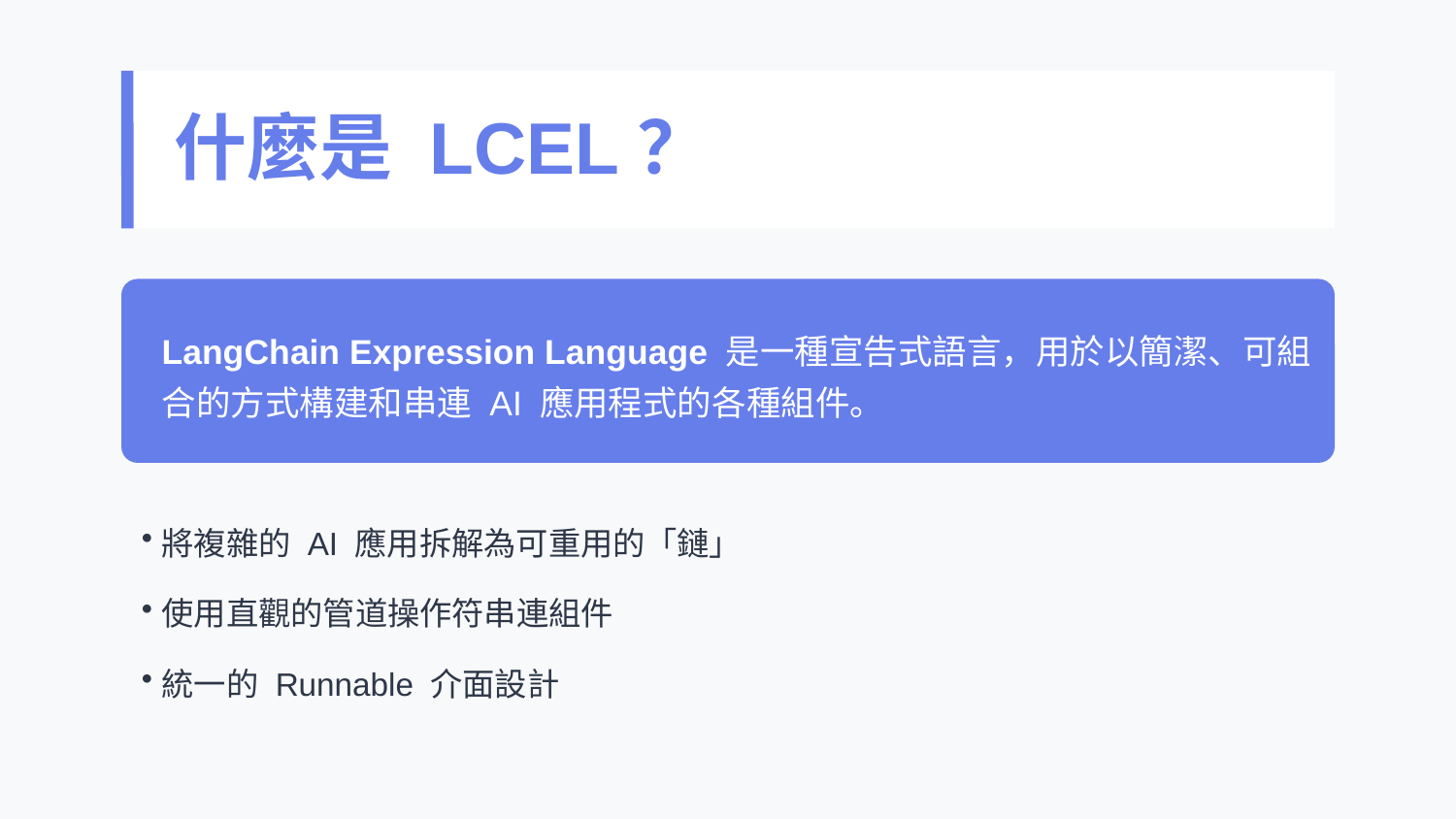

什麼是 LCEL？

LangChain Expression Language 是一種宣告式語言，用於以簡潔、可組合的方式構建和串連 AI 應用程式的各種組件。
將複雜的 AI 應用拆解為可重用的「鏈」
使用直觀的管道操作符串連組件
統一的 Runnable 介面設計